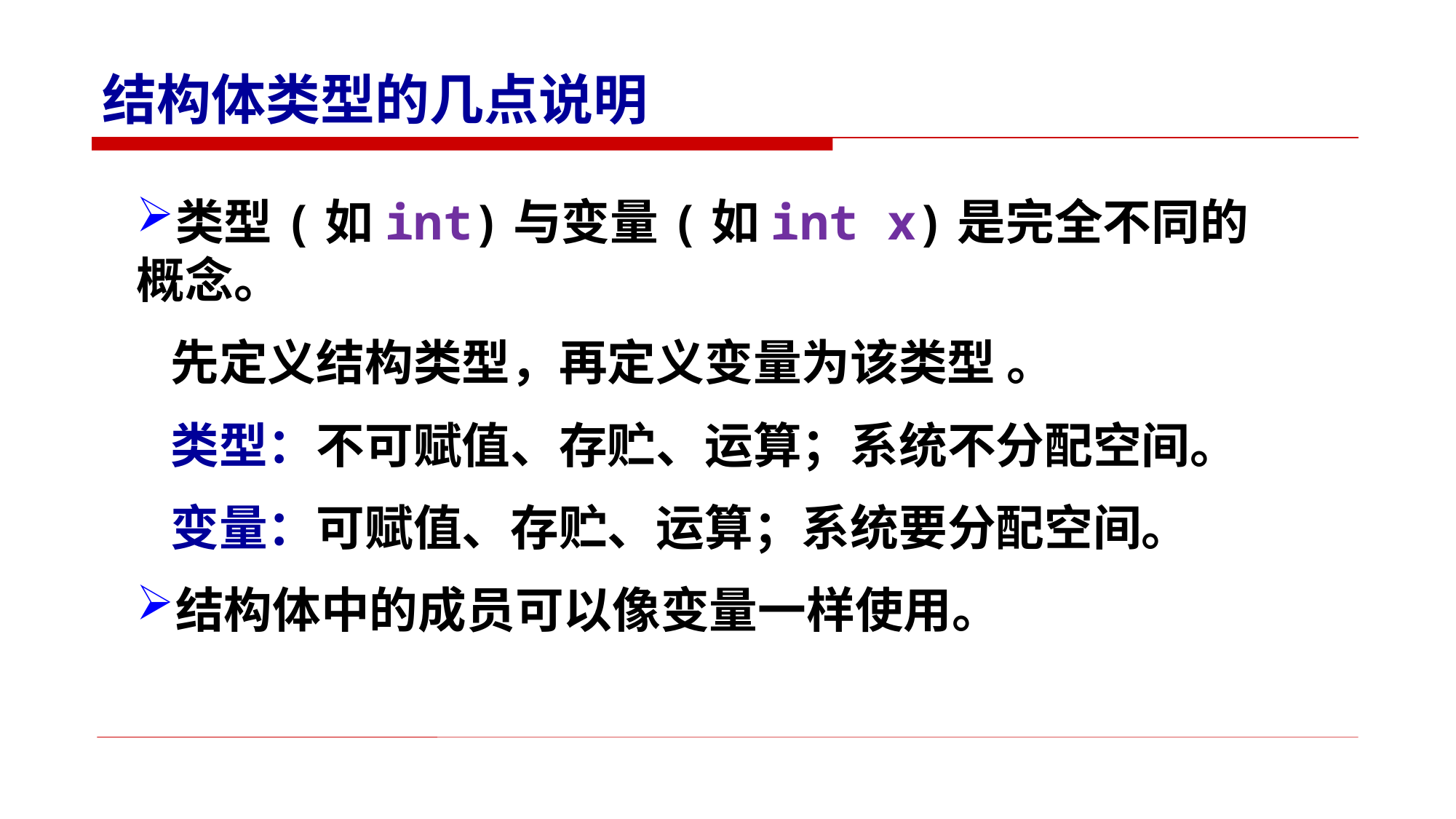

# 结构体类型的几点说明

类型(如int)与变量(如int x)是完全不同的概念。
  先定义结构类型，再定义变量为该类型 。
  类型：不可赋值、存贮、运算；系统不分配空间。
  变量：可赋值、存贮、运算；系统要分配空间。
结构体中的成员可以像变量一样使用。